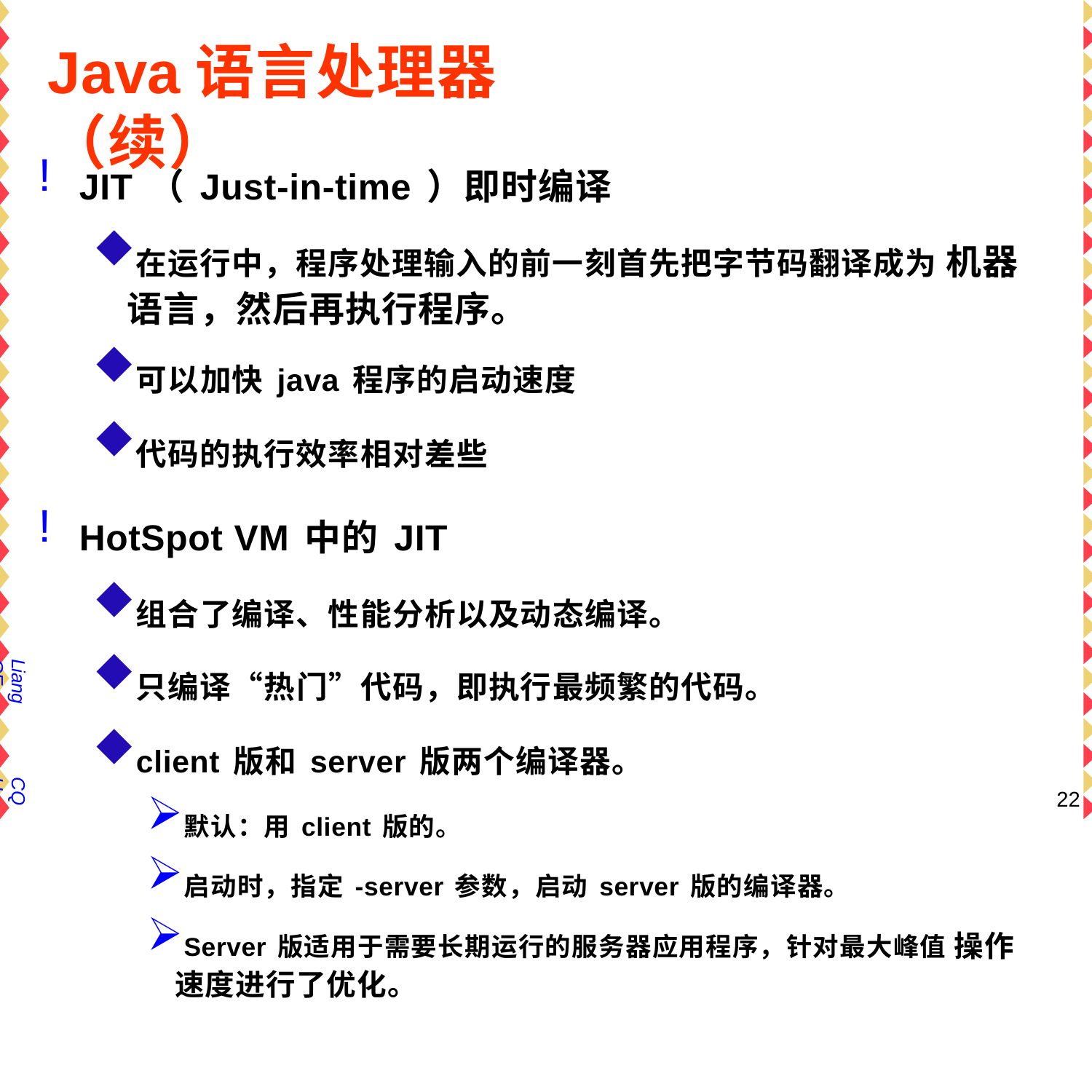

# Java语言处理器（续）
JIT（Just-in-time）即时编译
在运行中，程序处理输入的前一刻首先把字节码翻译成为 机器语言，然后再执行程序。
可以加快java程序的启动速度
代码的执行效率相对差些
HotSpot VM中的JIT
组合了编译、性能分析以及动态编译。
只编译“热门”代码，即执行最频繁的代码。
client版和server版两个编译器。
默认：用client版的。
启动时，指定-server参数，启动server版的编译器。
Server版适用于需要长期运行的服务器应用程序，针对最大峰值 操作速度进行了优化。
Liang GE
CQU
22